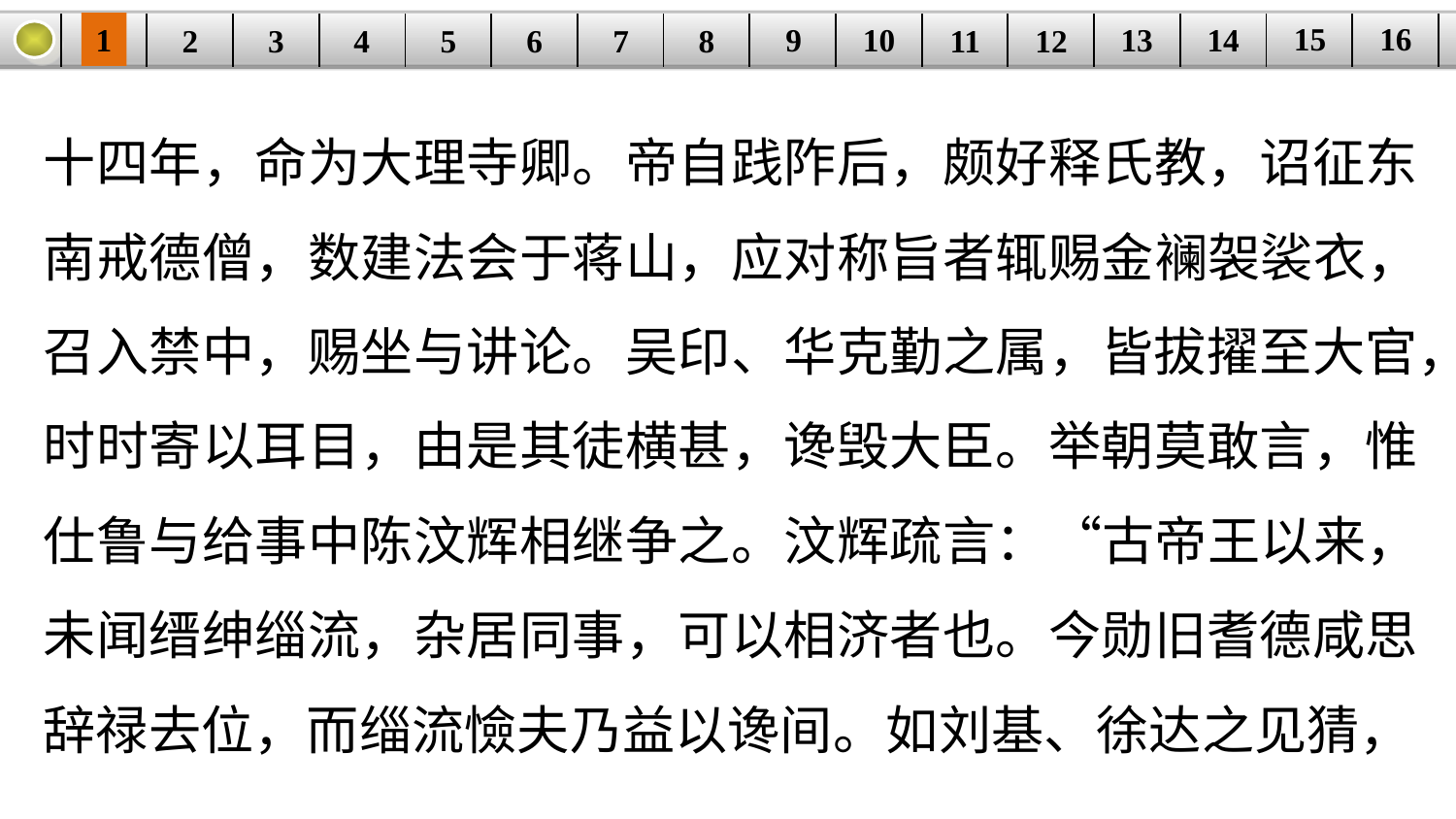

16

15
14
9
10
1
13
3
4
5
6
8
11
2
12
|  |  |  |  |  |  |  |  |  |  |  |  |  |  |  |  |
| --- | --- | --- | --- | --- | --- | --- | --- | --- | --- | --- | --- | --- | --- | --- | --- |
7

十四年，命为大理寺卿。帝自践阼后，颇好释氏教，诏征东南戒德僧，数建法会于蒋山，应对称旨者辄赐金襕袈裟衣，召入禁中，赐坐与讲论。吴印、华克勤之属，皆拔擢至大官，时时寄以耳目，由是其徒横甚，谗毁大臣。举朝莫敢言，惟仕鲁与给事中陈汶辉相继争之。汶辉疏言：“古帝王以来，未闻缙绅缁流，杂居同事，可以相济者也。今勋旧耆德咸思辞禄去位，而缁流憸夫乃益以谗间。如刘基、徐达之见猜，